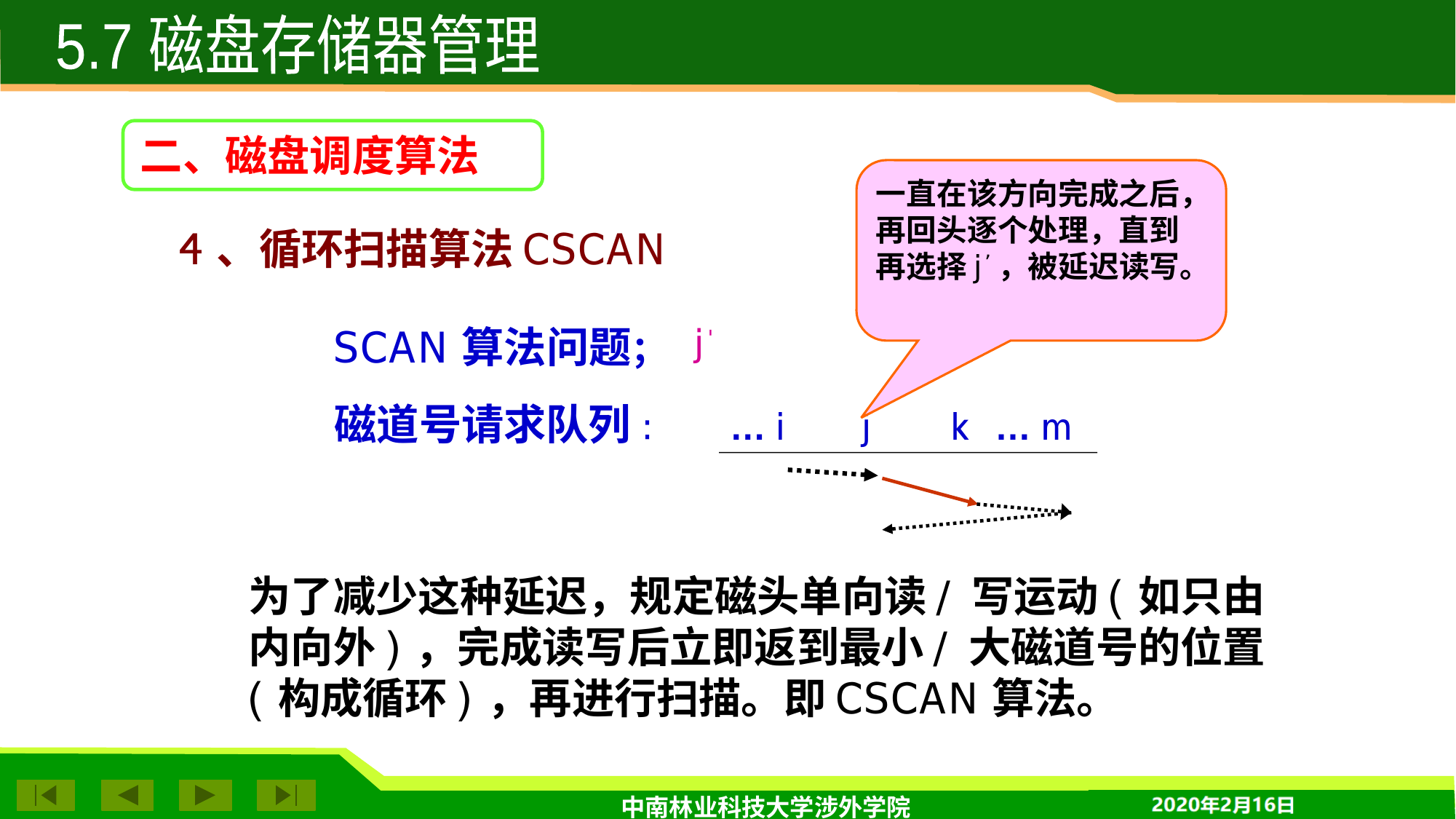

5.7 磁盘存储器管理

二、磁盘调度算法
一直在该方向完成之后，再回头逐个处理，直到再选择j’，被延迟读写。
4、循环扫描算法CSCAN
SCAN算法问题；
j'
磁道号请求队列:       … i       j       k  … m

为了减少这种延迟，规定磁头单向读/写运动(如只由内向外)，完成读写后立即返到最小/大磁道号的位置(构成循环)，再进行扫描。即CSCAN算法。